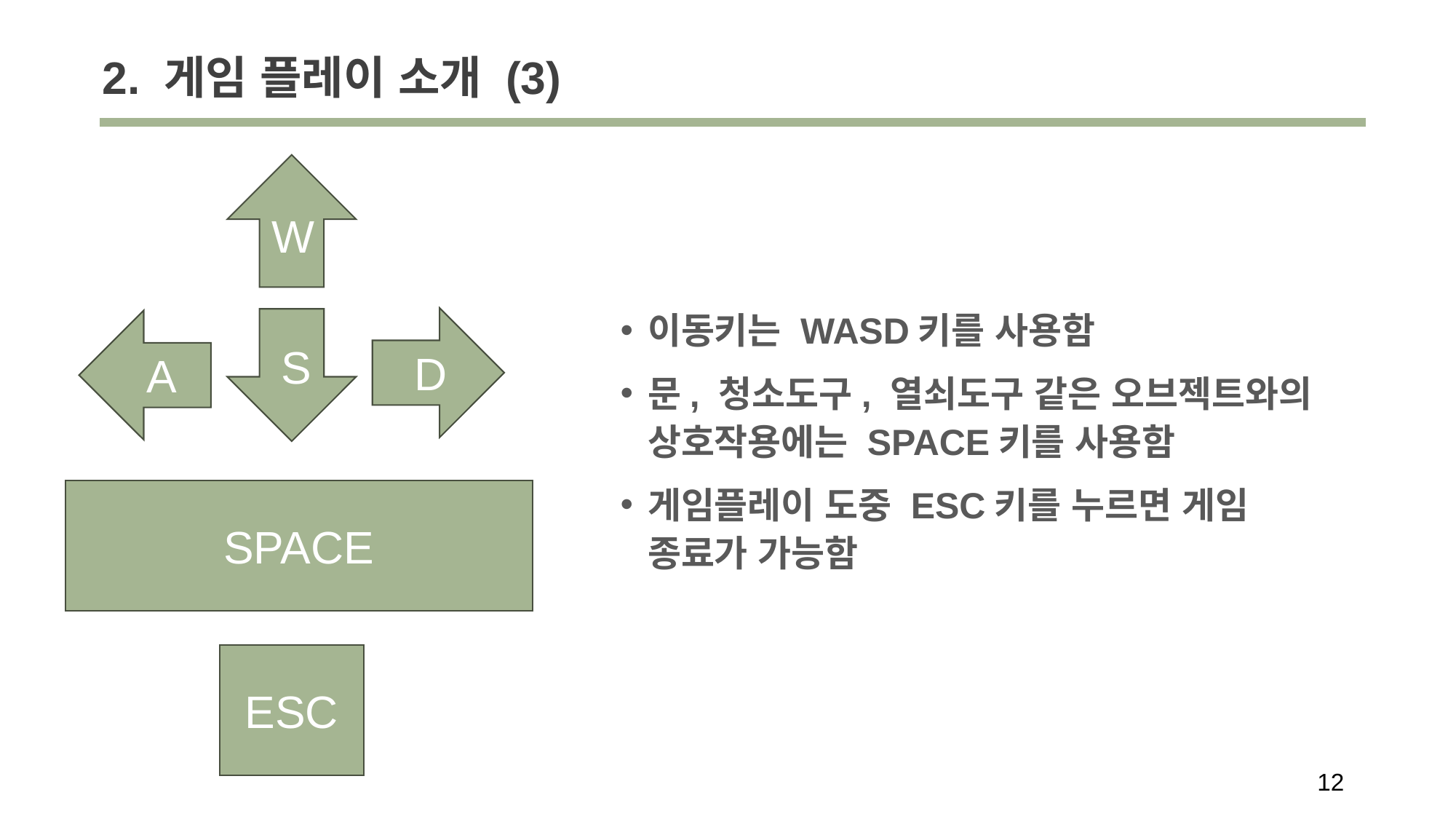

2. 게임 플레이 소개 (3)

W
이동키는 WASD키를 사용함
문, 청소도구, 열쇠도구 같은 오브젝트와의 상호작용에는 SPACE키를 사용함
게임플레이 도중 ESC키를 누르면 게임 종료가 가능함
S
D
A
SPACE
ESC
12